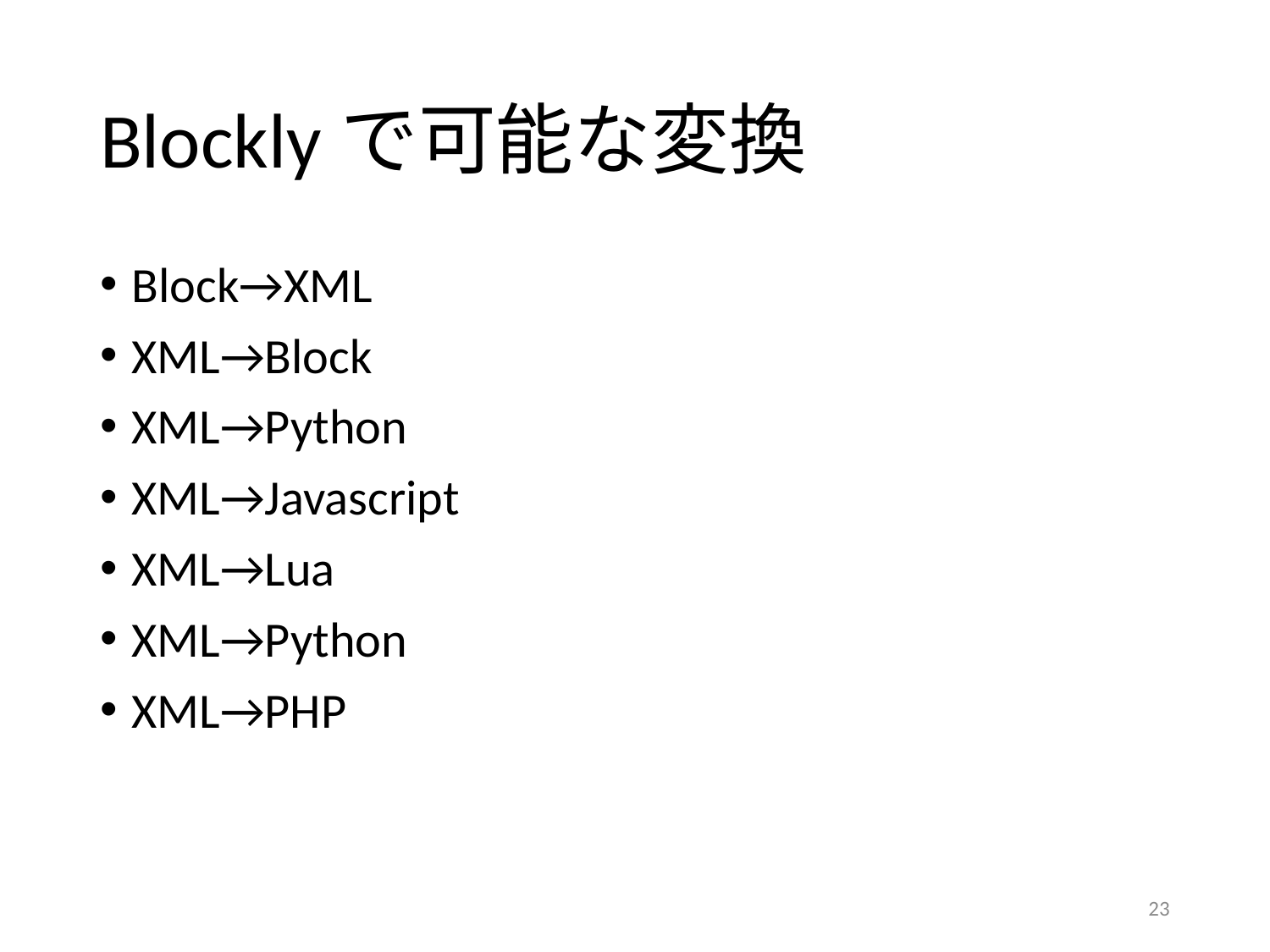

# Blocklyで可能な変換
Block→XML
XML→Block
XML→Python
XML→Javascript
XML→Lua
XML→Python
XML→PHP
23